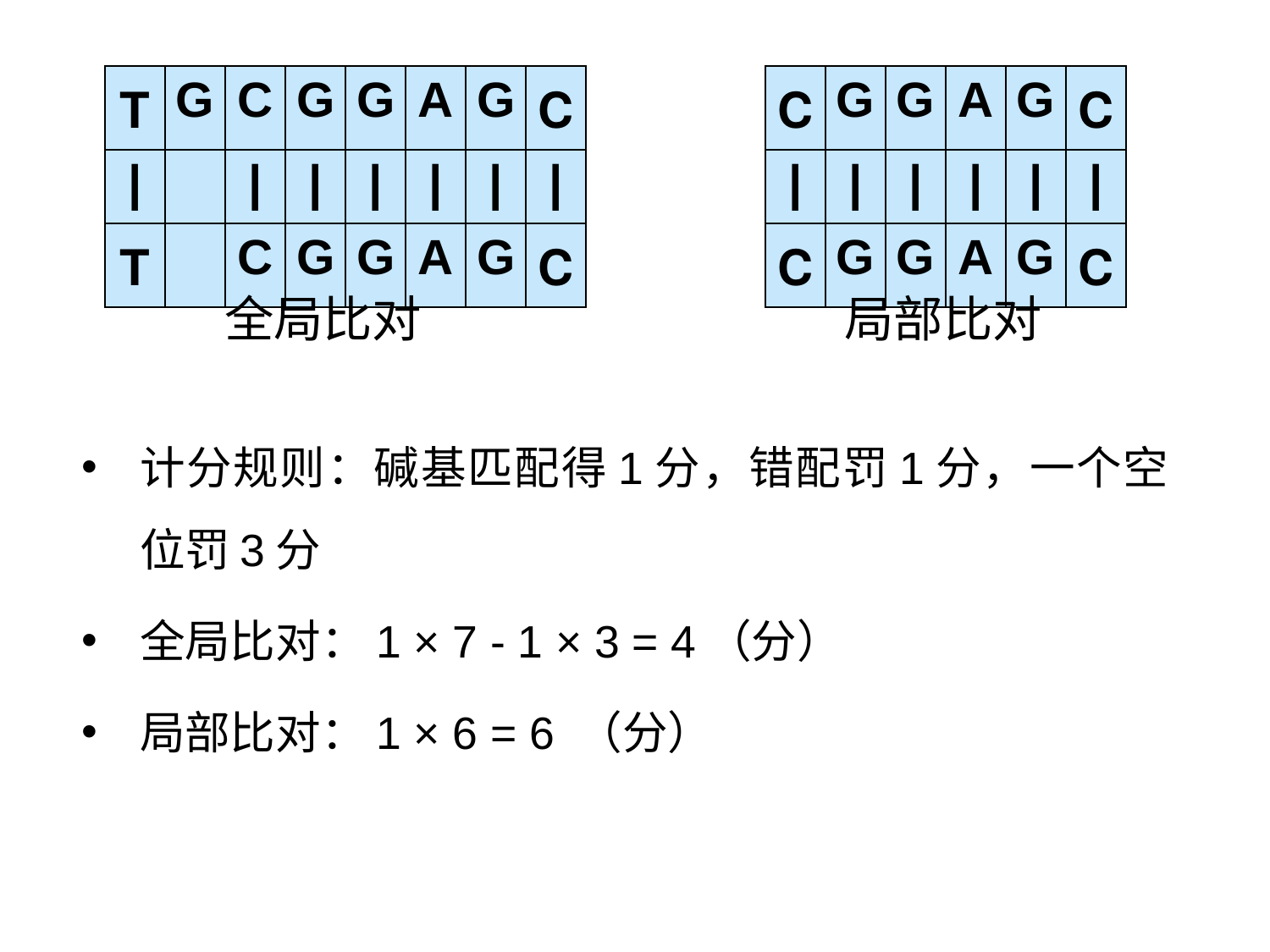

| T | G | C | G | G | A | G | C |
| --- | --- | --- | --- | --- | --- | --- | --- |
| | |  | | | | | | | | | | | | |
| T |  | C | G | G | A | G | C |
| C | G | G | A | G | C |
| --- | --- | --- | --- | --- | --- |
| | | | | | | | | | | | |
| C | G | G | A | G | C |
全局比对
局部比对
计分规则：碱基匹配得1分，错配罚1分，一个空位罚3分
全局比对：1 × 7 - 1 × 3 = 4（分）
局部比对：1 × 6 = 6 （分）
6